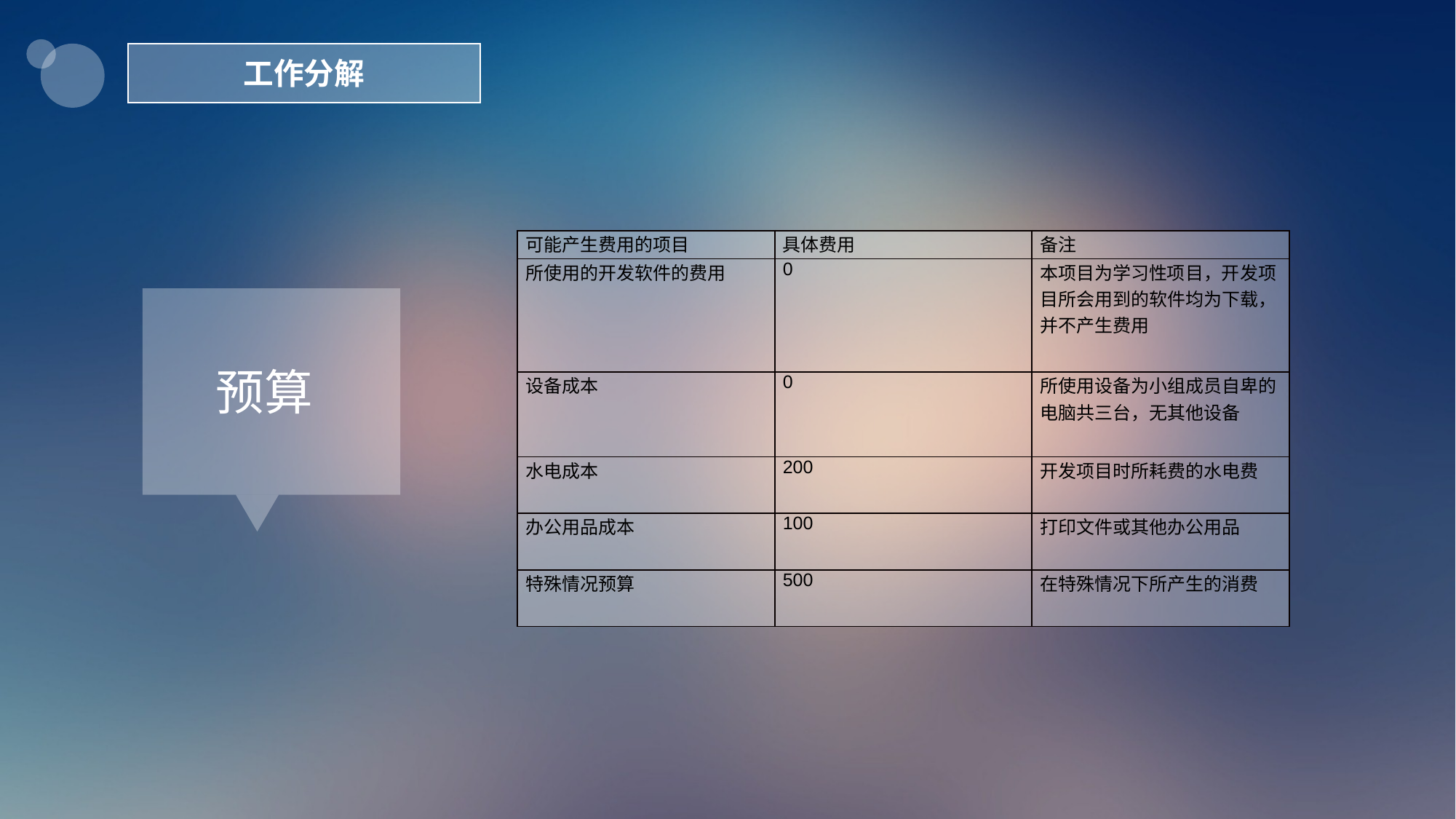

工作分解
| 可能产生费用的项目 | 具体费用 | 备注 |
| --- | --- | --- |
| 所使用的开发软件的费用 | 0 | 本项目为学习性项目，开发项目所会用到的软件均为下载，并不产生费用 |
| 设备成本 | 0 | 所使用设备为小组成员自卑的电脑共三台，无其他设备 |
| 水电成本 | 200 | 开发项目时所耗费的水电费 |
| 办公用品成本 | 100 | 打印文件或其他办公用品 |
| 特殊情况预算 | 500 | 在特殊情况下所产生的消费 |

预算